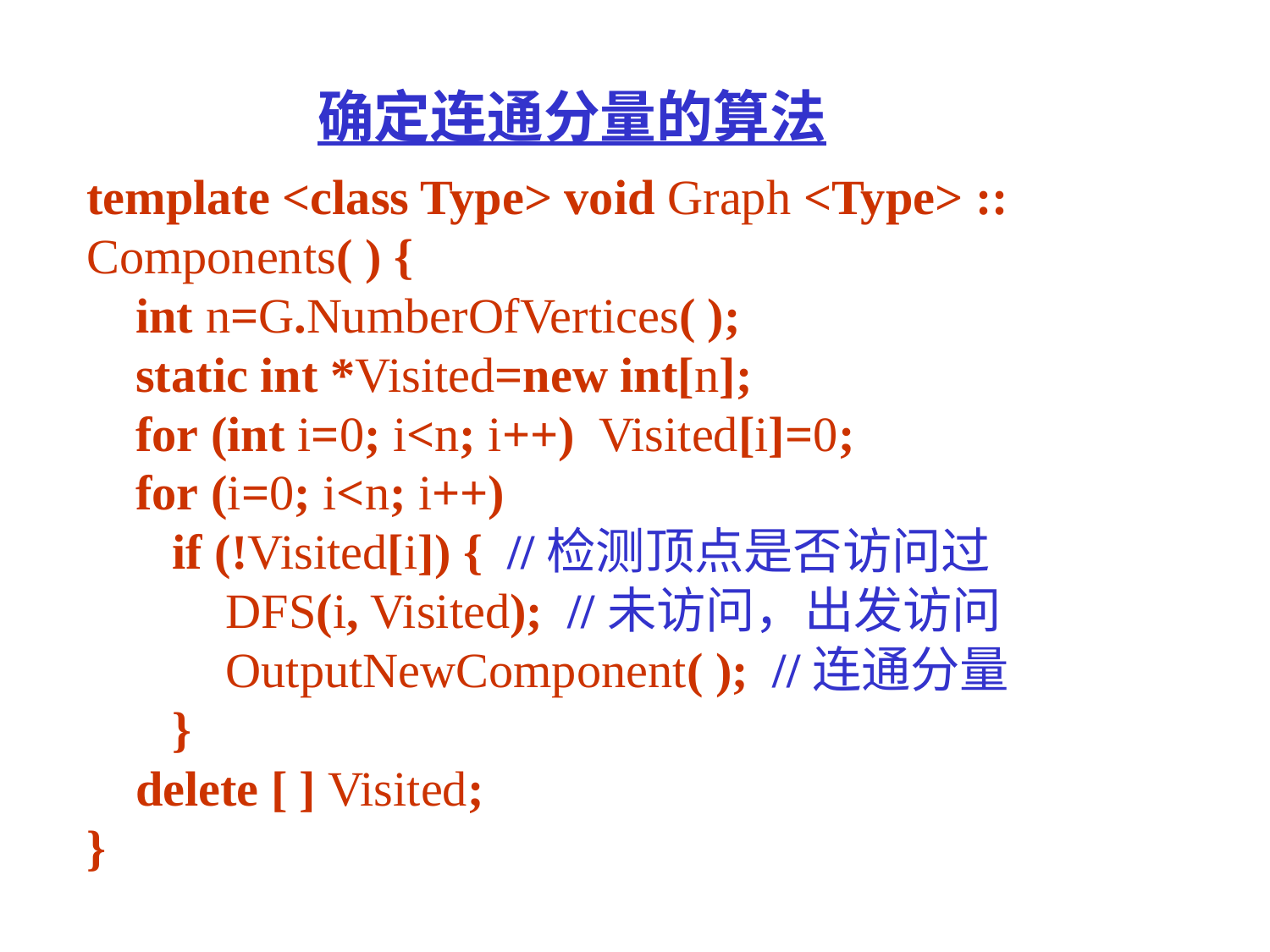

确定连通分量的算法
template <class Type> void Graph <Type> ::
Components( ) {
    int n=G.NumberOfVertices( );
    static int *Visited=new int[n];
    for (int i=0; i<n; i++)  Visited[i]=0;
    for (i=0; i<n; i++)
       if (!Visited[i]) {  //检测顶点是否访问过
	 DFS(i, Visited);  //未访问，出发访问
	 OutputNewComponent( );  //连通分量
       }
    delete [ ] Visited;
}
80